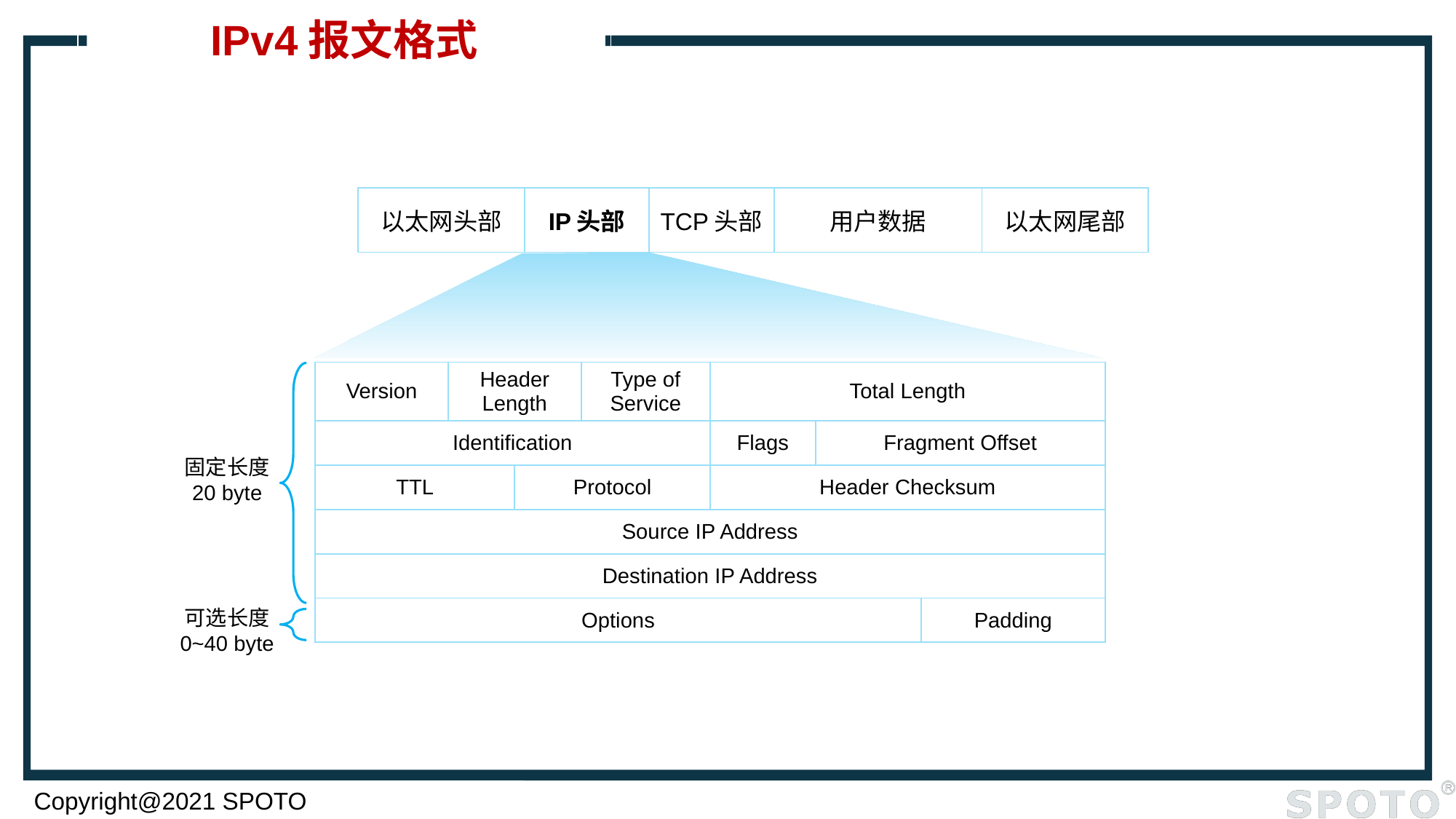

# IPv4报文格式
| 以太网头部 | IP头部 | TCP头部 | 用户数据 | 以太网尾部 |
| --- | --- | --- | --- | --- |

| Version | Header Length |  | Type of Service | Total Length |  |  |
| --- | --- | --- | --- | --- | --- | --- |
| Identification |  |  |  | Flags | Fragment Offset |  |
| TTL |  | Protocol |  | Header Checksum |  |  |
| Source IP Address |  |  |  |  |  |  |
| Destination IP Address |  |  |  |  |  |  |
| Options |  |  |  |  |  | Padding |

固定长度
20 byte
可选长度
0~40 byte